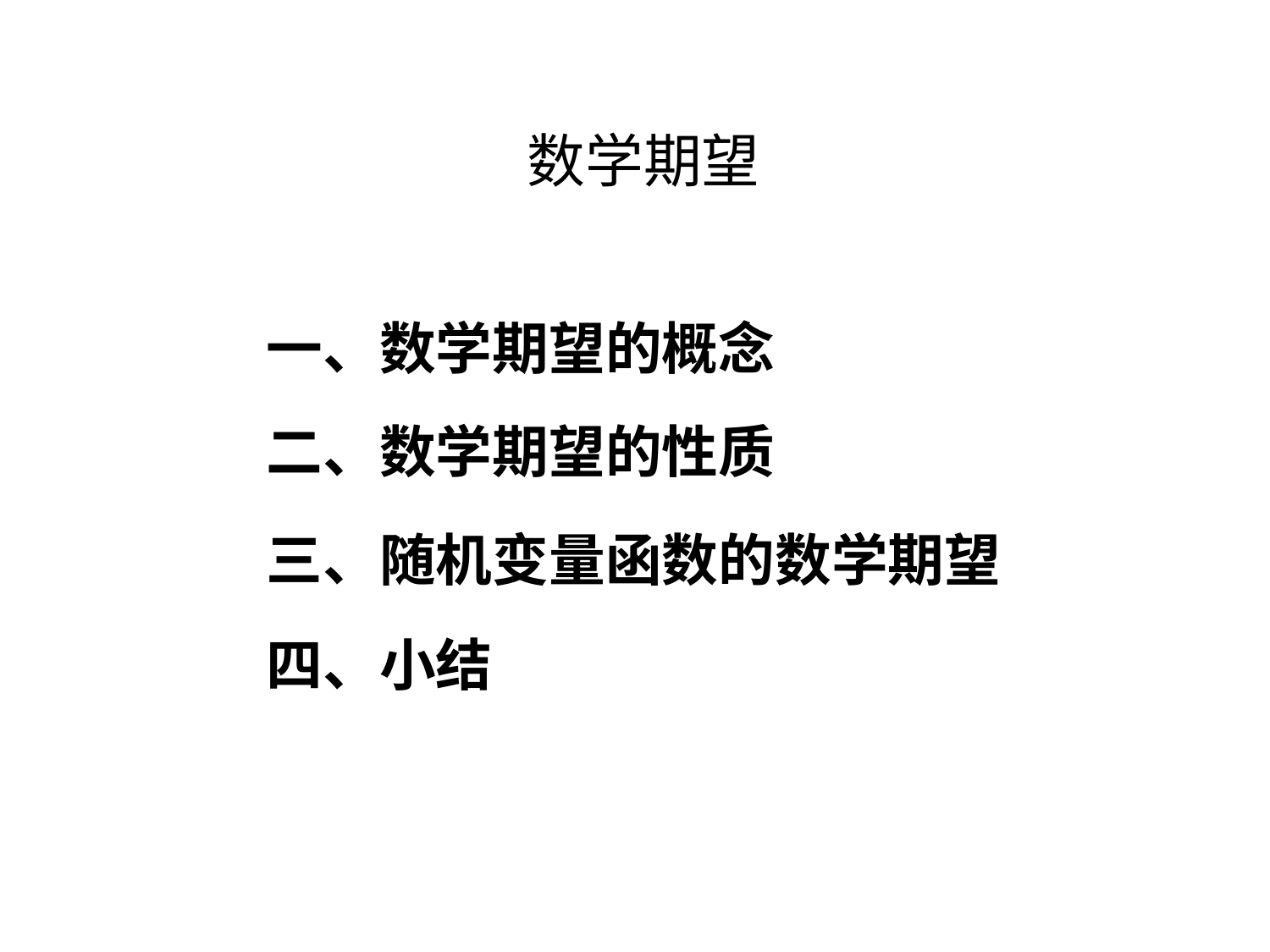

# 数学期望
一、数学期望的概念

二、数学期望的性质

三、随机变量函数的数学期望

四、小结